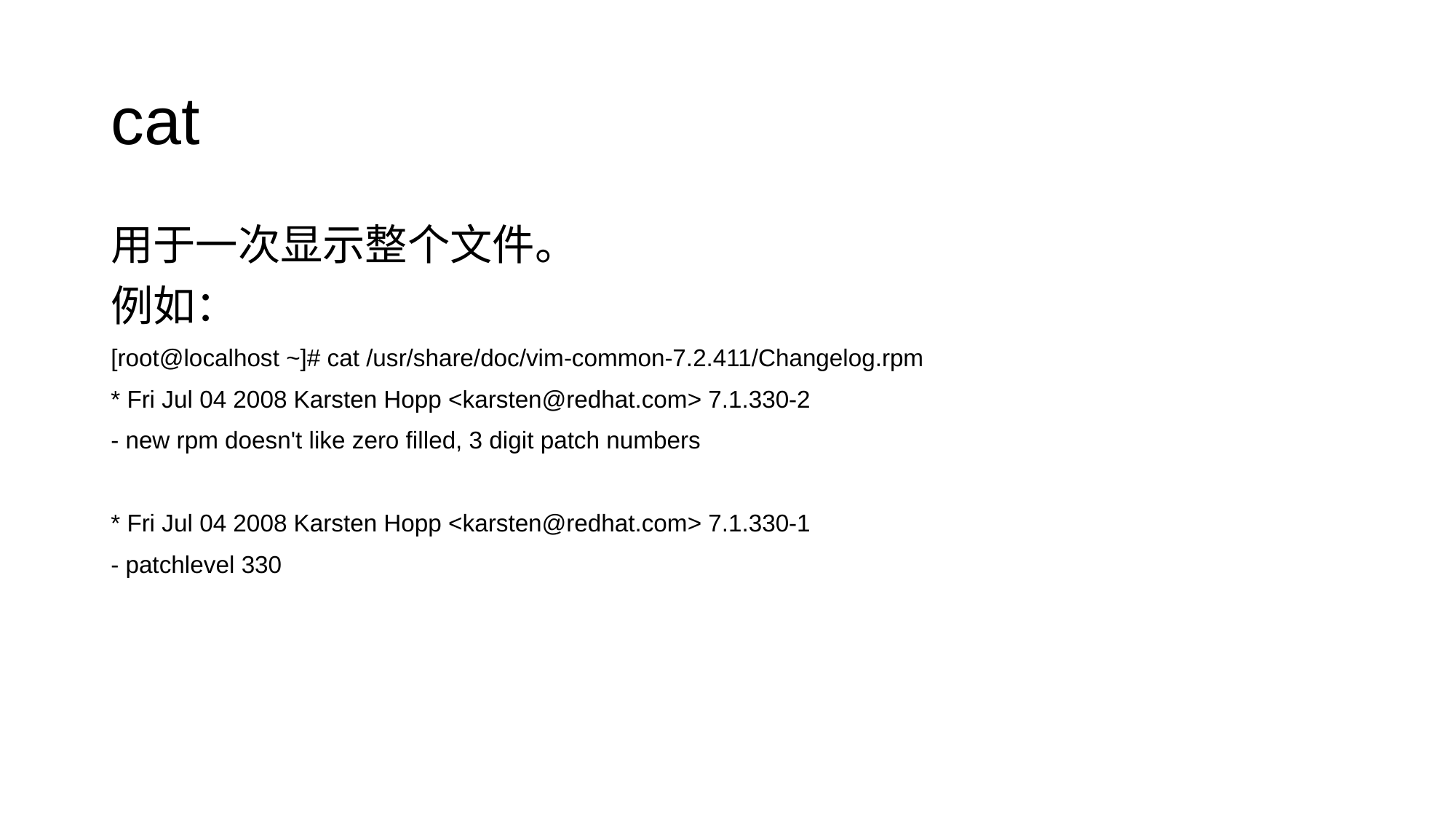

# cat
用于一次显示整个文件。
例如：
[root@localhost ~]# cat /usr/share/doc/vim-common-7.2.411/Changelog.rpm
* Fri Jul 04 2008 Karsten Hopp <karsten@redhat.com> 7.1.330-2
- new rpm doesn't like zero filled, 3 digit patch numbers

* Fri Jul 04 2008 Karsten Hopp <karsten@redhat.com> 7.1.330-1
- patchlevel 330